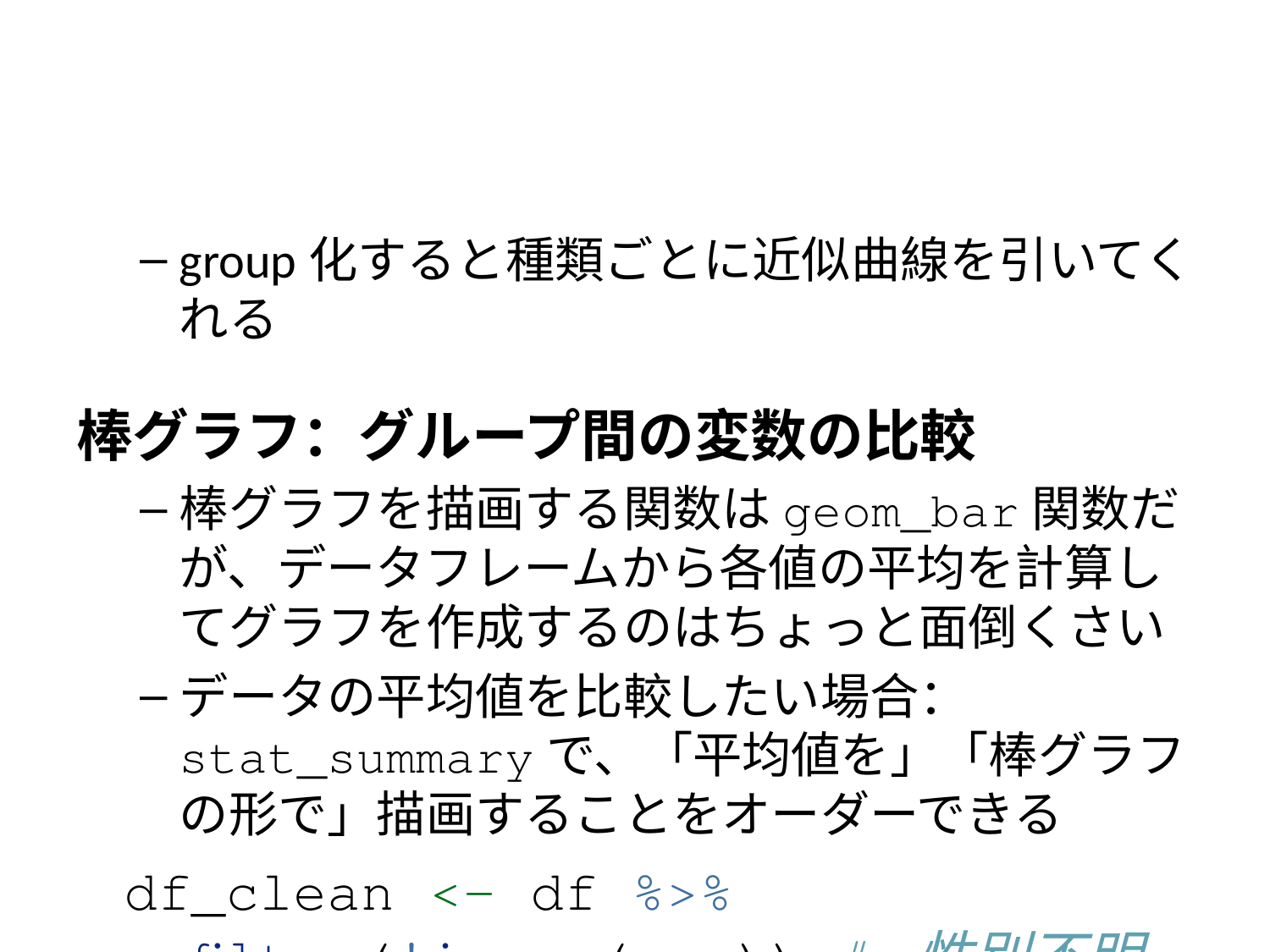

group化すると種類ごとに近似曲線を引いてくれる
棒グラフ：グループ間の変数の比較
棒グラフを描画する関数はgeom_bar関数だが、データフレームから各値の平均を計算してグラフを作成するのはちょっと面倒くさい
データの平均値を比較したい場合：stat_summaryで、「平均値を」「棒グラフの形で」描画することをオーダーできる
df_clean <- df %>%
  filter(!is.na(sex)) # 性別不明を取り除く
ggplot2::ggplot(df_clean) +
  ggplot2::aes(x = sex, y = body_mass_g, fill = sex) +
  ggplot2::stat_summary(geom = "bar", fun = "mean") + # 棒グラフを、平均を示す形で
  ggplot2::stat_summary(geom = "pointrange", fun.data = "mean_se") +
  ggplot2::labs(x = "", y = "体重 (mm)")